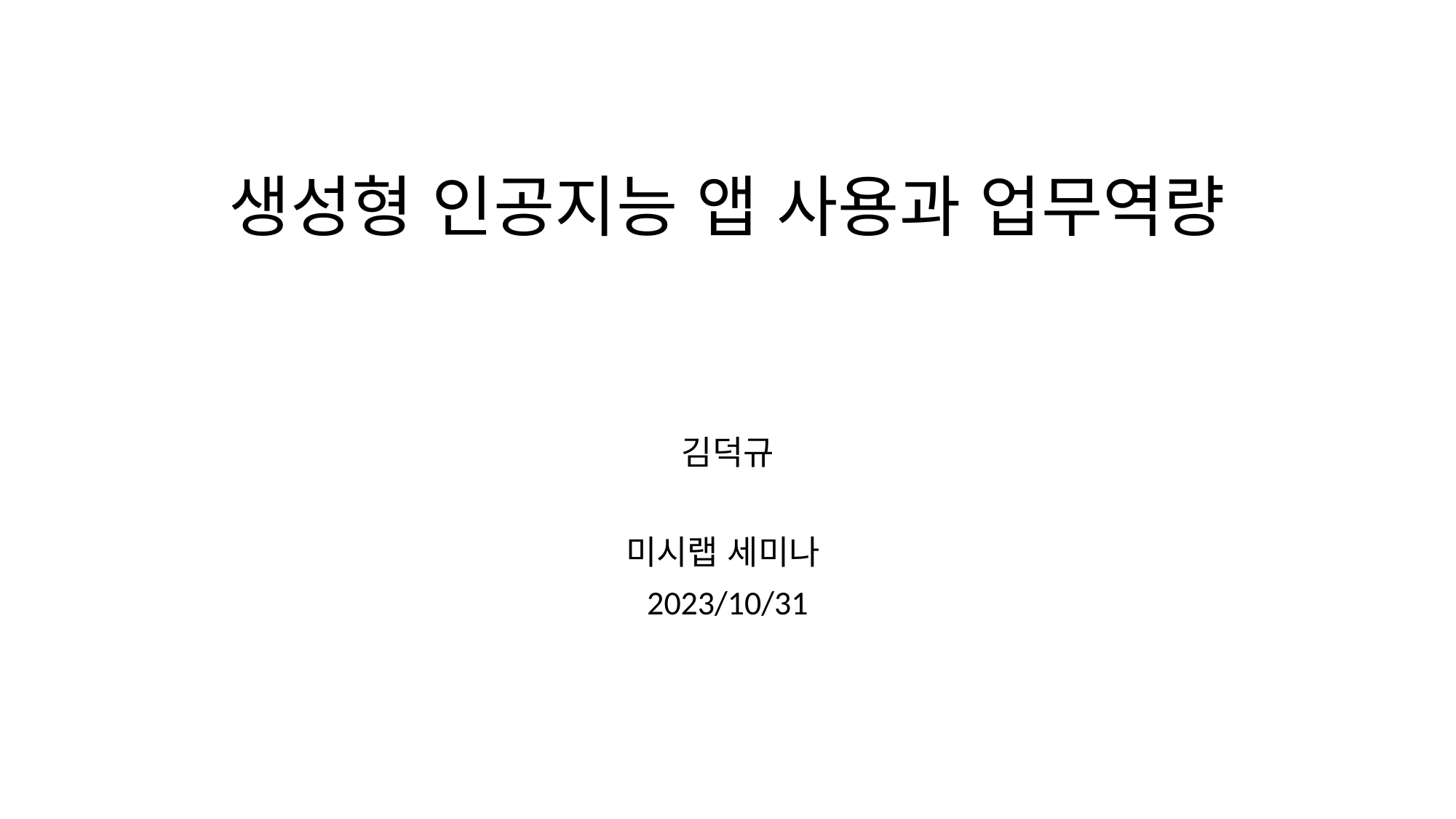

# 생성형 인공지능 앱 사용과 업무역량
김덕규

미시랩 세미나
2023/10/31